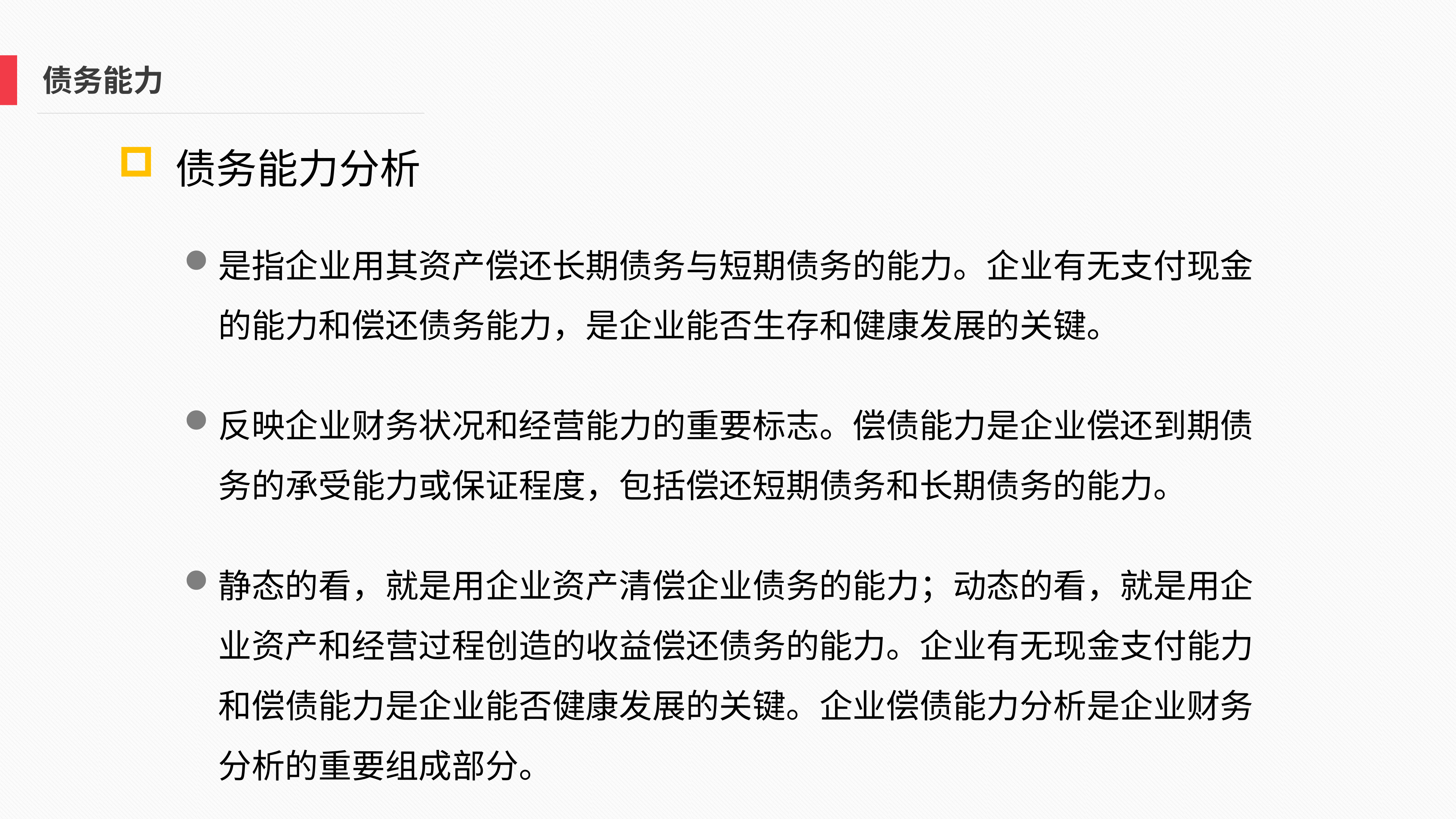

债务能力
 债务能力分析
是指企业用其资产偿还长期债务与短期债务的能力。企业有无支付现金的能力和偿还债务能力，是企业能否生存和健康发展的关键。

反映企业财务状况和经营能力的重要标志。偿债能力是企业偿还到期债务的承受能力或保证程度，包括偿还短期债务和长期债务的能力。

静态的看，就是用企业资产清偿企业债务的能力；动态的看，就是用企业资产和经营过程创造的收益偿还债务的能力。企业有无现金支付能力和偿债能力是企业能否健康发展的关键。企业偿债能力分析是企业财务分析的重要组成部分。